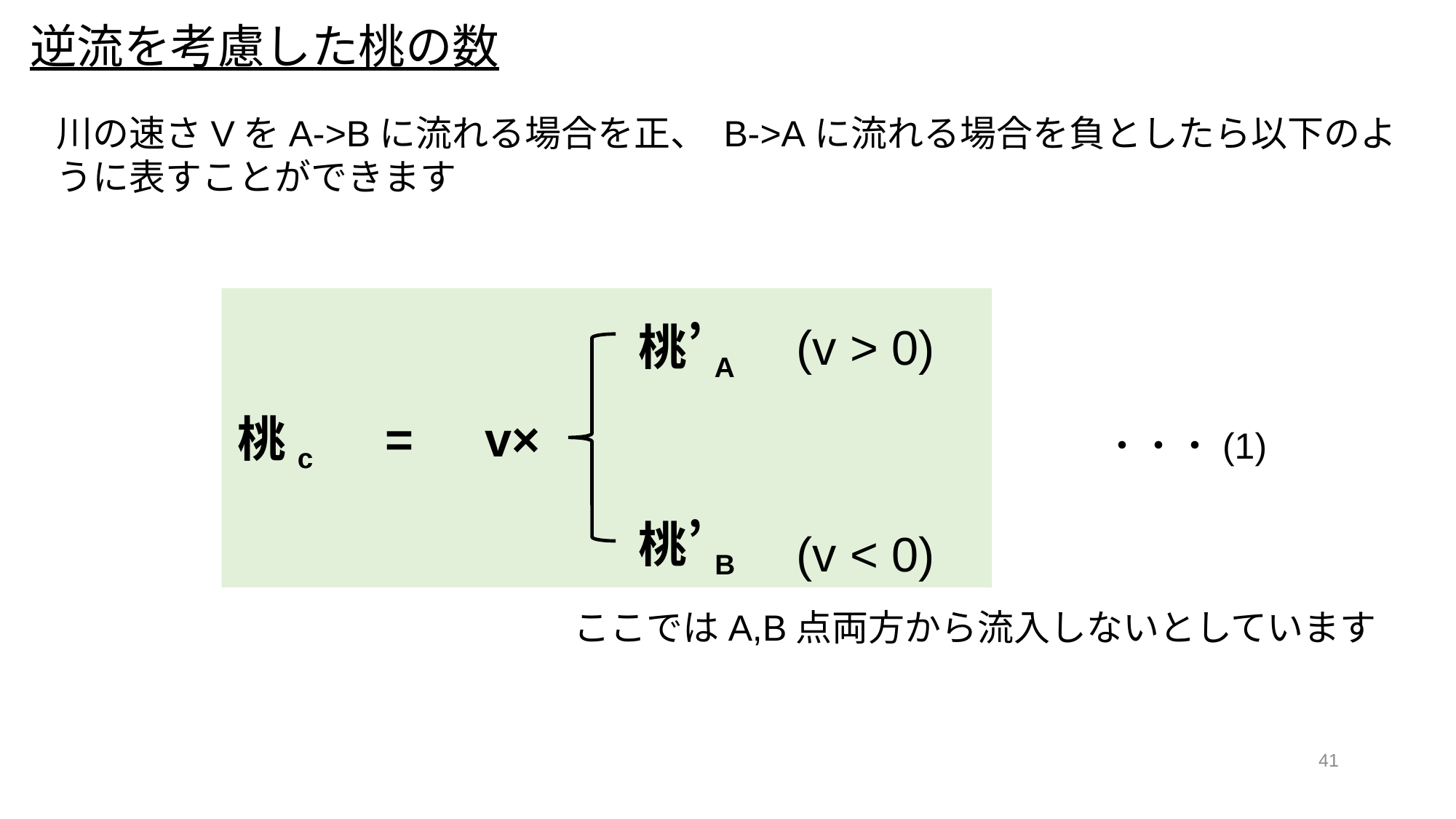

逆流を考慮した桃の数
川の速さVをA->Bに流れる場合を正、 B->Aに流れる場合を負としたら以下のように表すことができます

桃’A
(v > 0)

桃c　=　v×
桃’B
(v < 0)
・・・(1)
ここではA,B点両方から流入しないとしています
41